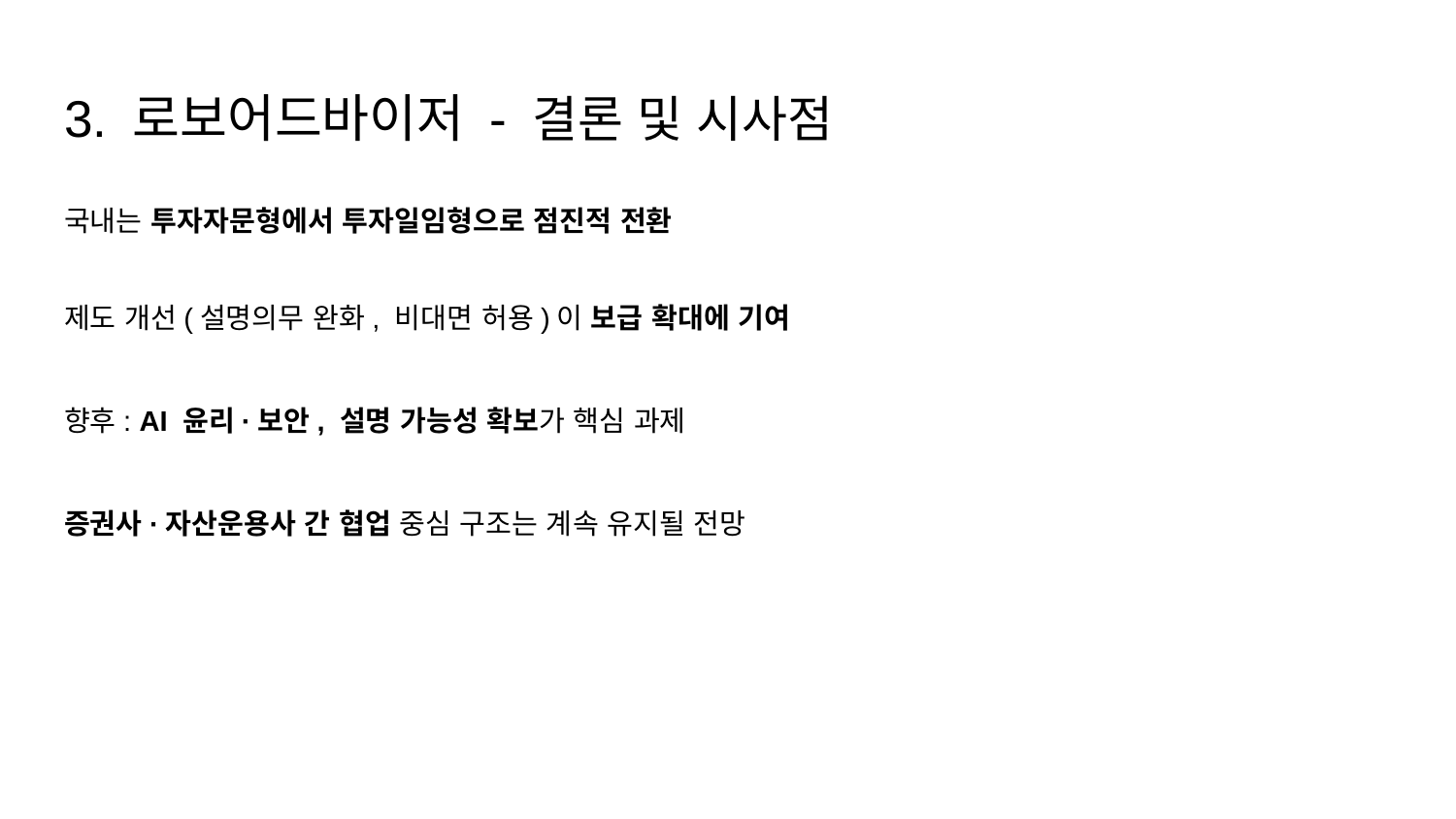

# 3. 로보어드바이저 - 결론 및 시사점
국내는 투자자문형에서 투자일임형으로 점진적 전환
제도 개선(설명의무 완화, 비대면 허용)이 보급 확대에 기여
향후: AI 윤리·보안, 설명 가능성 확보가 핵심 과제
증권사·자산운용사 간 협업 중심 구조는 계속 유지될 전망